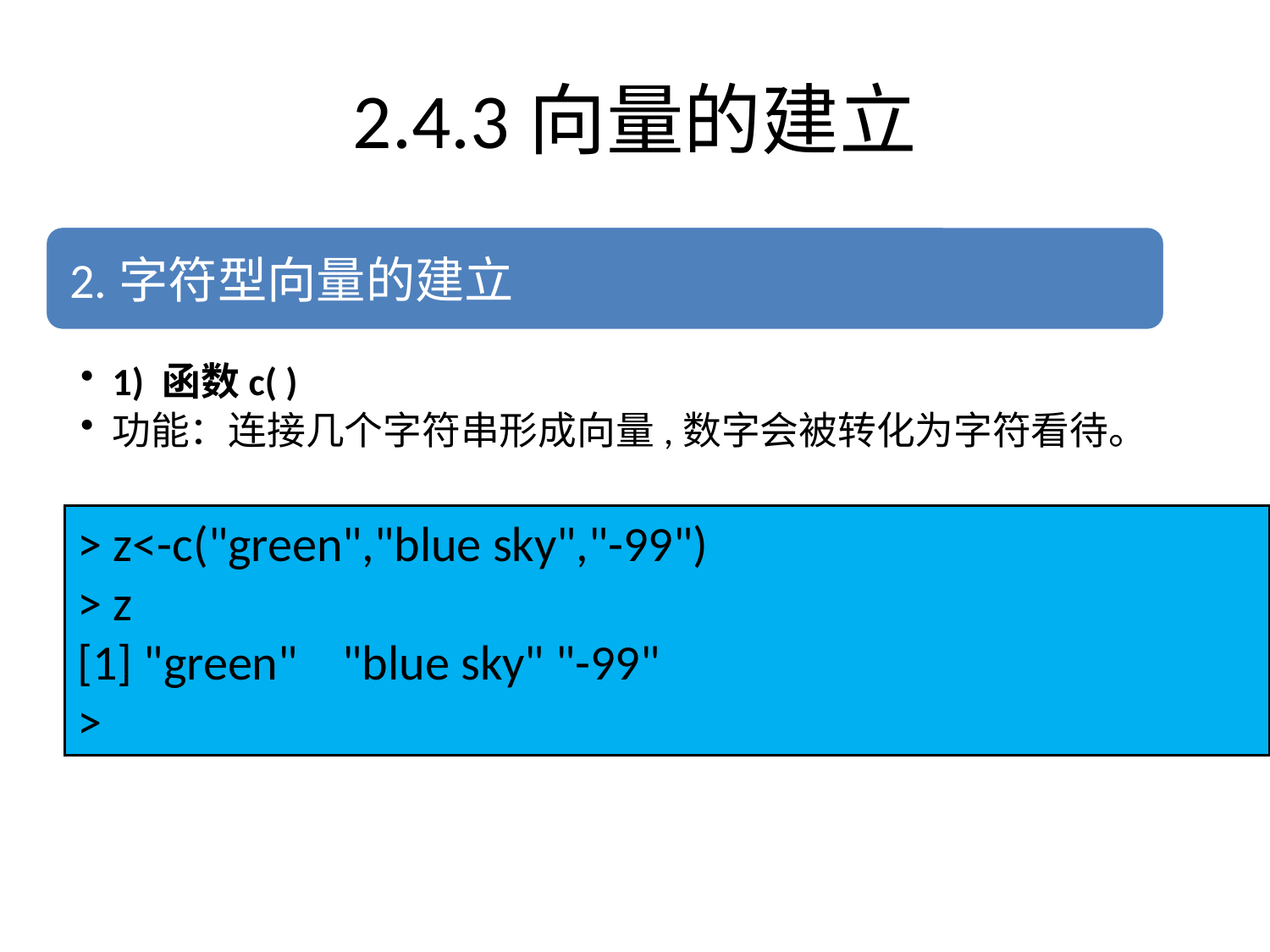

# 2.4.3向量的建立
2.字符型向量的建立
1) 函数c( )
功能：连接几个字符串形成向量,数字会被转化为字符看待。
> z<-c("green","blue sky","-99")
> z
[1] "green"    "blue sky" "-99"
>